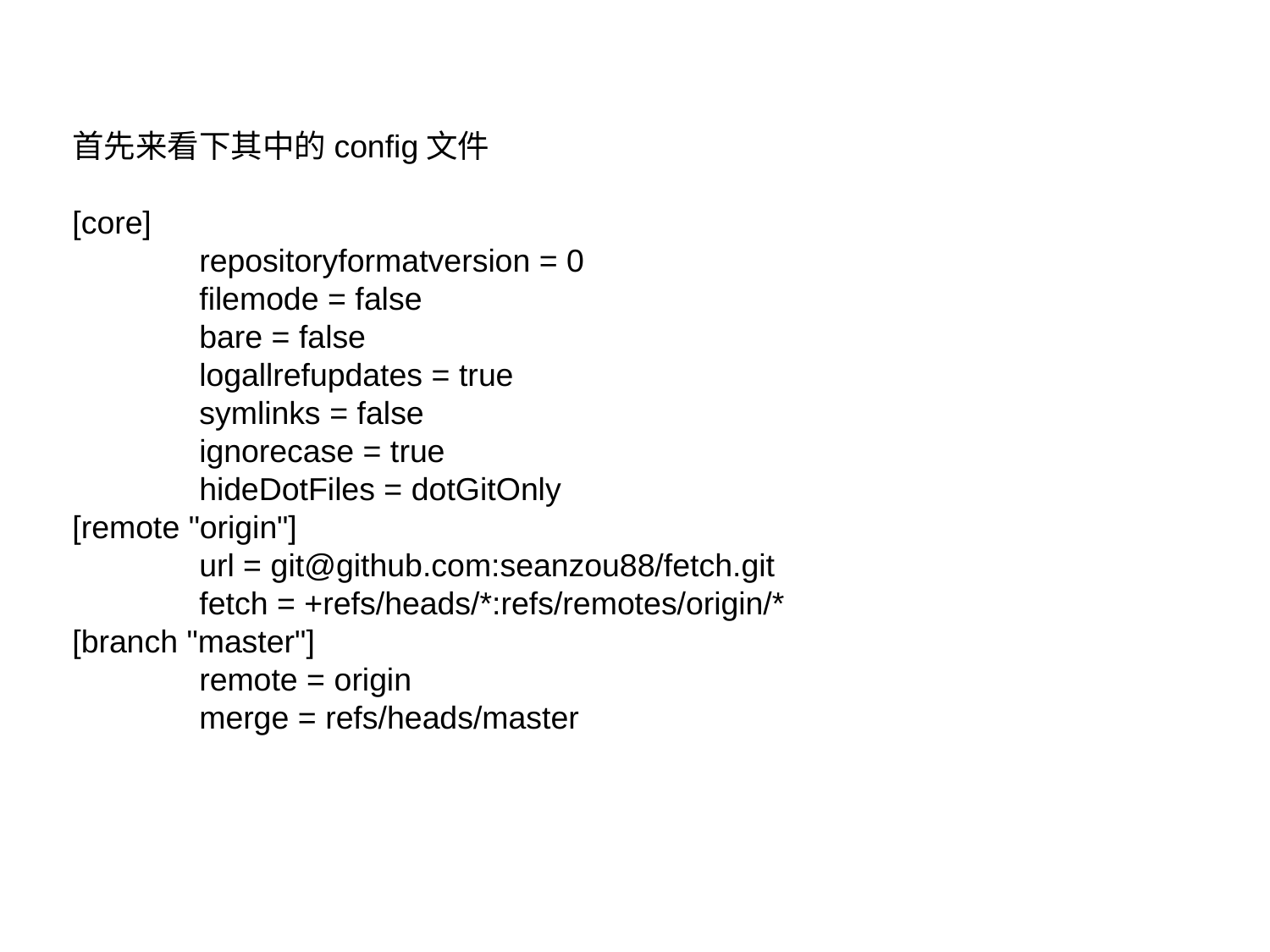

首先来看下其中的config文件

[core]
	repositoryformatversion = 0
	filemode = false
	bare = false
	logallrefupdates = true
	symlinks = false
	ignorecase = true
	hideDotFiles = dotGitOnly
[remote "origin"]
	url = git@github.com:seanzou88/fetch.git
	fetch = +refs/heads/*:refs/remotes/origin/*
[branch "master"]
	remote = origin
	merge = refs/heads/master